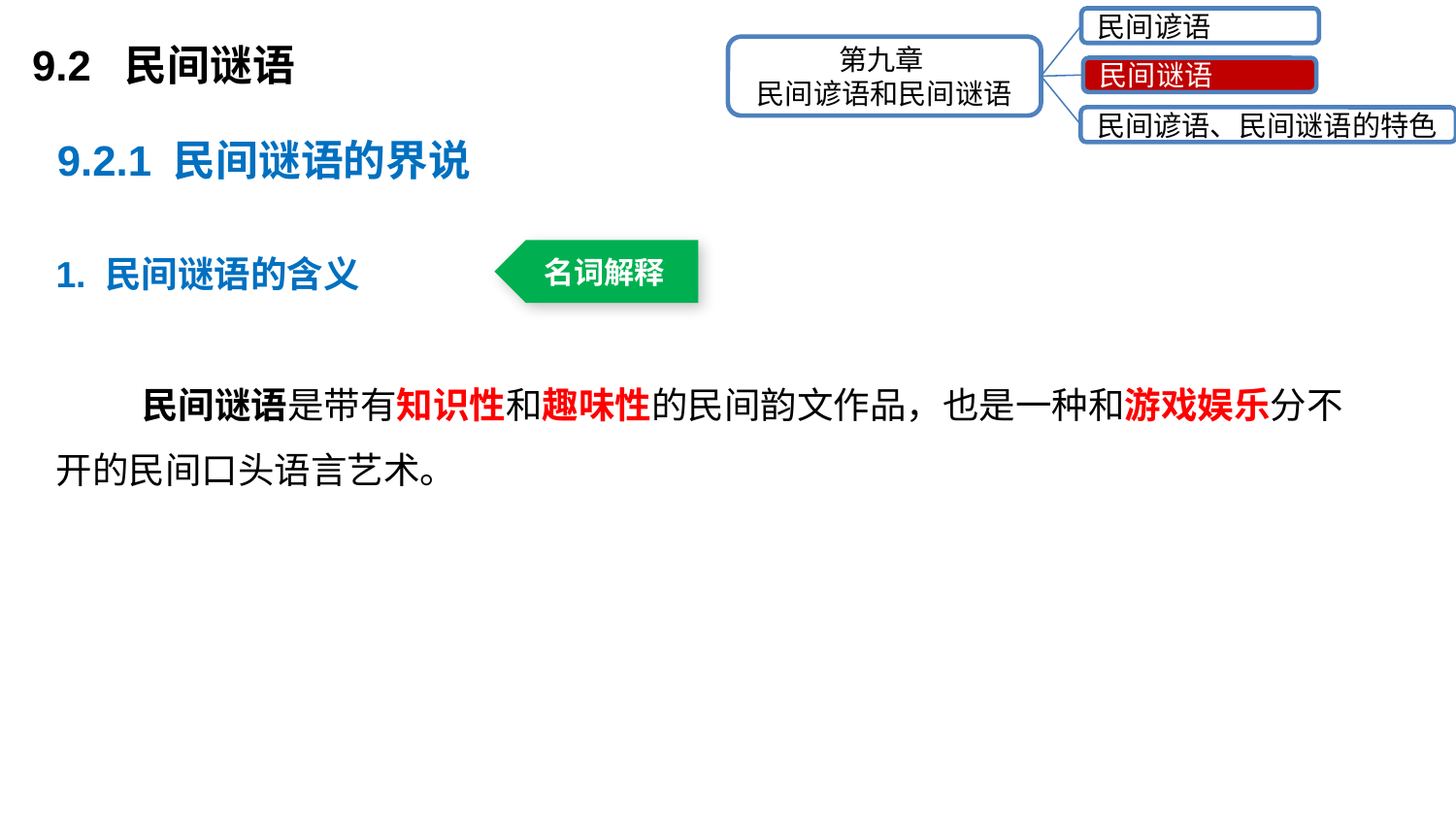

9.2  民间谜语
民间谚语
第九章
民间谚语和民间谜语
民间谜语
民间谚语、民间谜语的特色
9.2.1 民间谜语的界说
1. 民间谜语的含义

民间谜语是带有知识性和趣味性的民间韵文作品，也是一种和游戏娱乐分不开的民间口头语言艺术。

名词解释